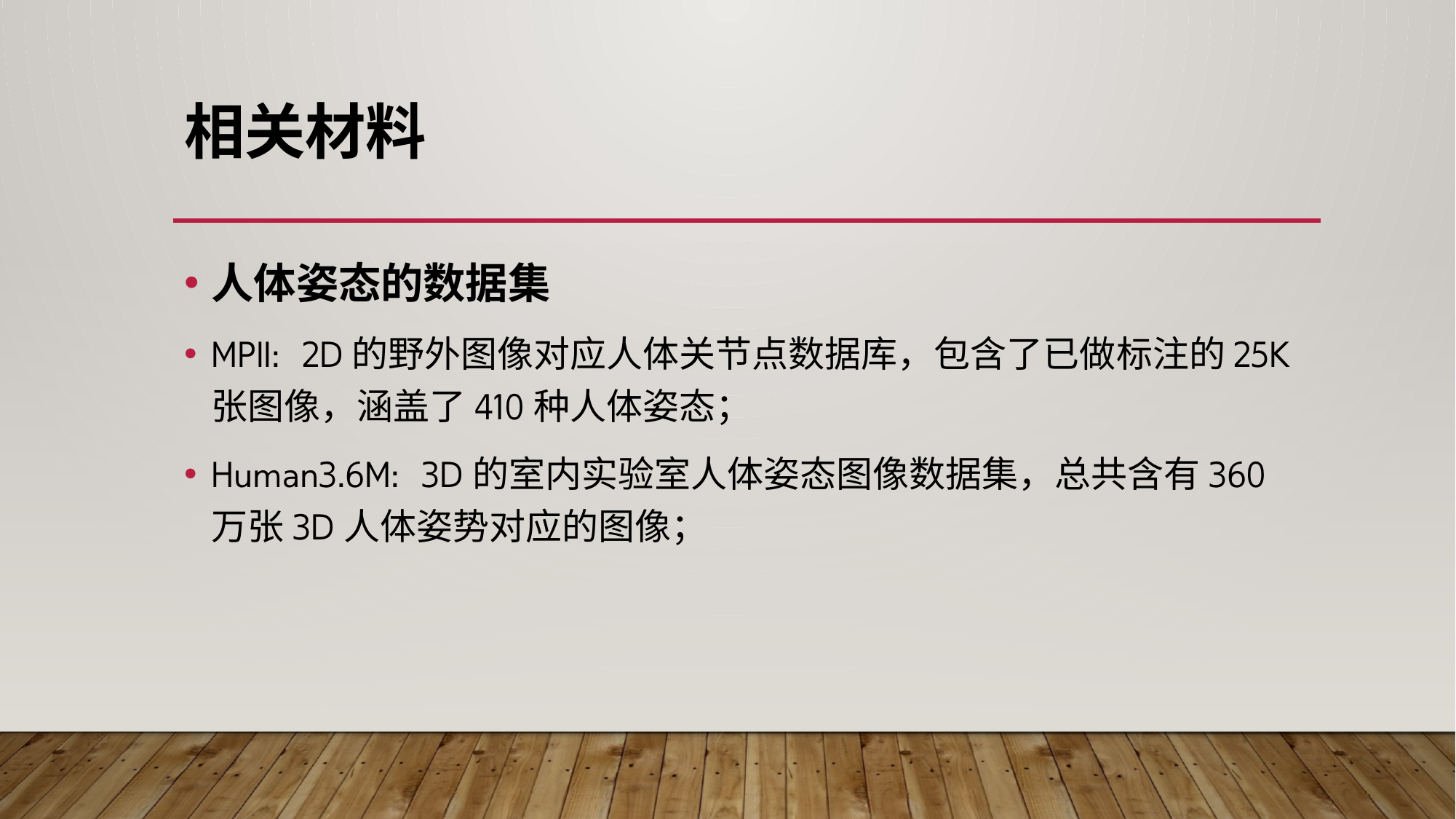

# 相关材料
人体姿态的数据集
MPII:  2D的野外图像对应⼈体关节点数据库，包含了已做标注的25K张图像，涵盖了410种人体姿态；
Human3.6M:  3D的室内实验室人体姿态图像数据集，总共含有360万张3D人体姿势对应的图像；